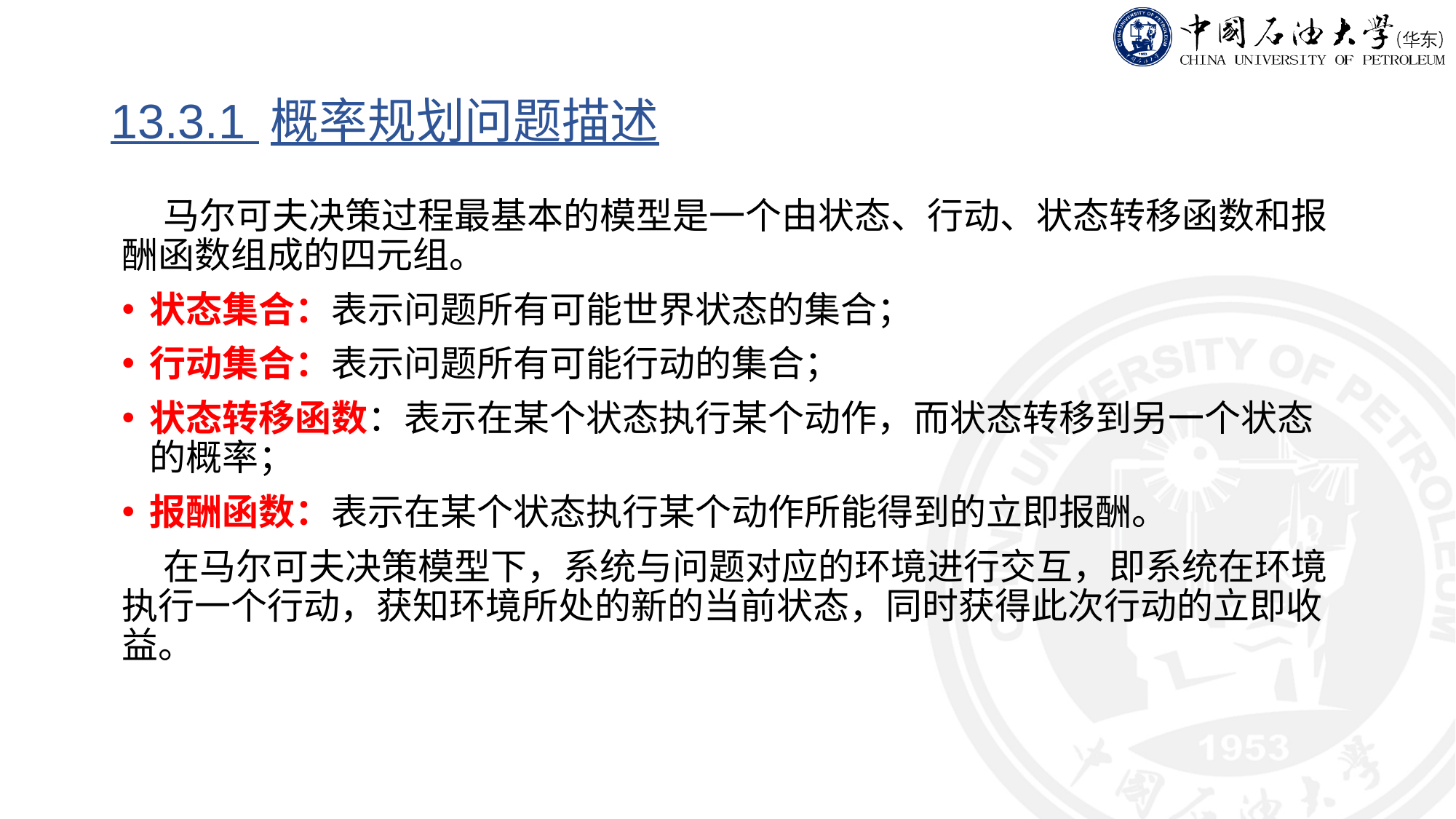

# 13.3.1 概率规划问题描述
    马尔可夫决策过程最基本的模型是一个由状态、行动、状态转移函数和报酬函数组成的四元组。
状态集合：表示问题所有可能世界状态的集合；
行动集合：表示问题所有可能行动的集合；
状态转移函数：表示在某个状态执行某个动作，而状态转移到另一个状态的概率；
报酬函数：表示在某个状态执行某个动作所能得到的立即报酬。
    在马尔可夫决策模型下，系统与问题对应的环境进行交互，即系统在环境执行一个行动，获知环境所处的新的当前状态，同时获得此次行动的立即收益。